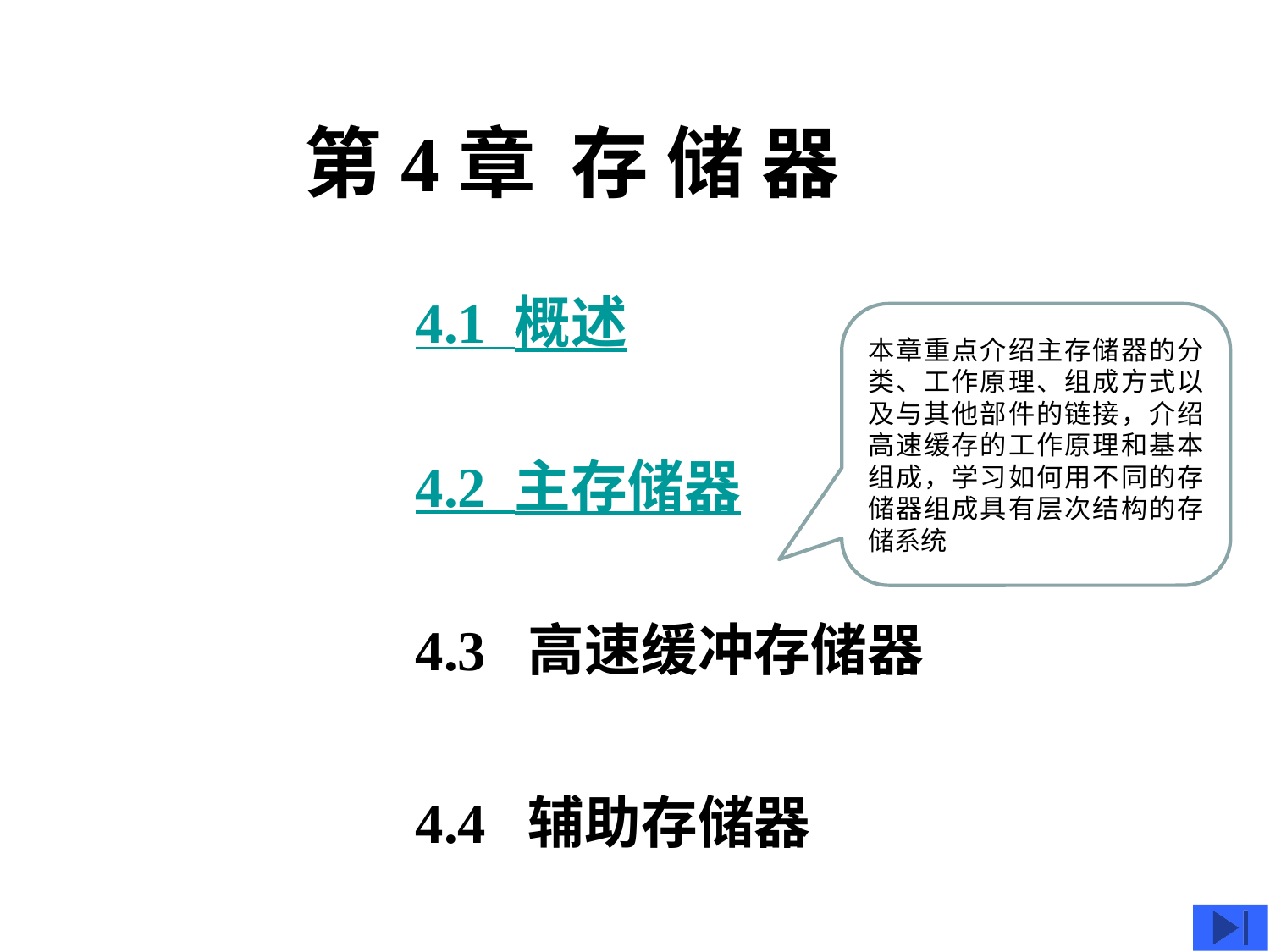

# 第4章  存 储 器
4.1  概述
本章重点介绍主存储器的分类、工作原理、组成方式以及与其他部件的链接，介绍高速缓存的工作原理和基本组成，学习如何用不同的存储器组成具有层次结构的存储系统
4.2  主存储器
4.3  高速缓冲存储器
4.4  辅助存储器